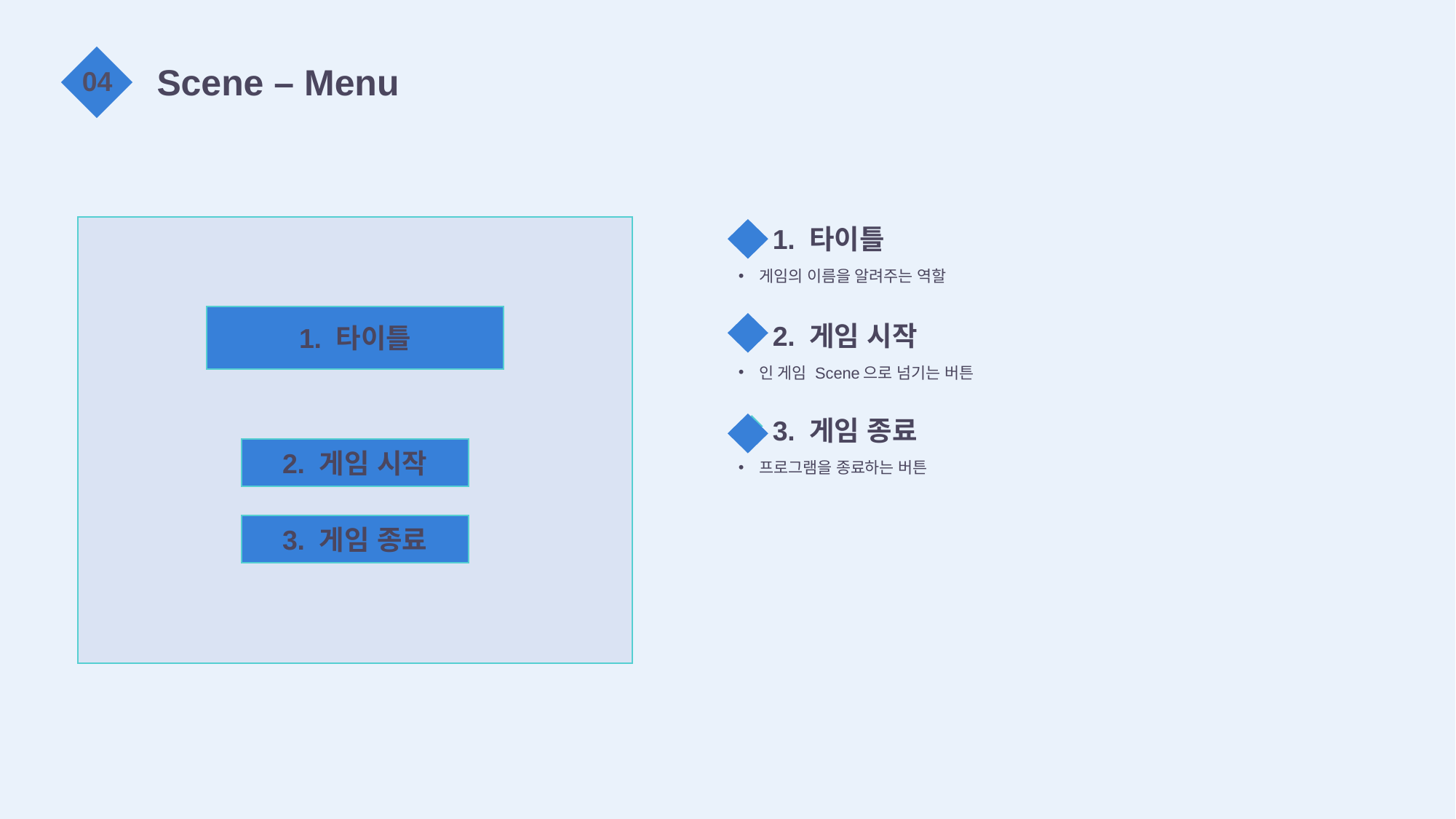

04

04
Scene – Menu

1. 타이틀

게임의 이름을 알려주는 역할

1. 타이틀

2. 게임 시작
인 게임 Scene으로 넘기는 버튼
3. 게임 종료

2. 게임 시작

3. 게임 종료
프로그램을 종료하는 버튼